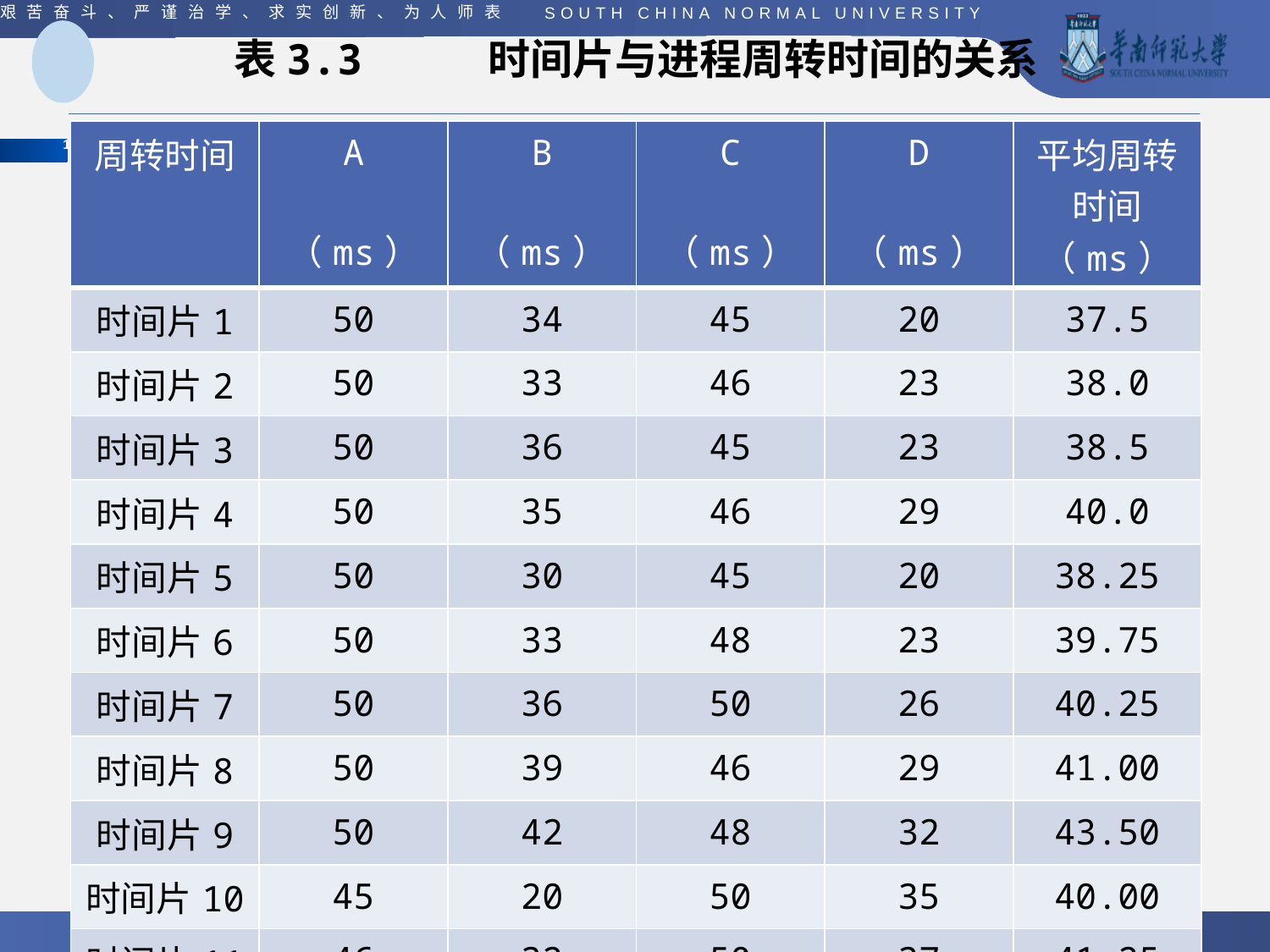

表3.3	时间片与进程周转时间的关系
| 周转时间 | A （ms） | B （ms） | C （ms） | D （ms） | 平均周转时间（ms） |
| --- | --- | --- | --- | --- | --- |
| 时间片1 | 50 | 34 | 45 | 20 | 37.5 |
| 时间片2 | 50 | 33 | 46 | 23 | 38.0 |
| 时间片3 | 50 | 36 | 45 | 23 | 38.5 |
| 时间片4 | 50 | 35 | 46 | 29 | 40.0 |
| 时间片5 | 50 | 30 | 45 | 20 | 38.25 |
| 时间片6 | 50 | 33 | 48 | 23 | 39.75 |
| 时间片7 | 50 | 36 | 50 | 26 | 40.25 |
| 时间片8 | 50 | 39 | 46 | 29 | 41.00 |
| 时间片9 | 50 | 42 | 48 | 32 | 43.50 |
| 时间片10 | 45 | 20 | 50 | 35 | 40.00 |
| 时间片11 | 46 | 32 | 50 | 37 | 41.25 |
| 时间片12 | 47 | 22 | 50 | 39 | 39.50 |

188